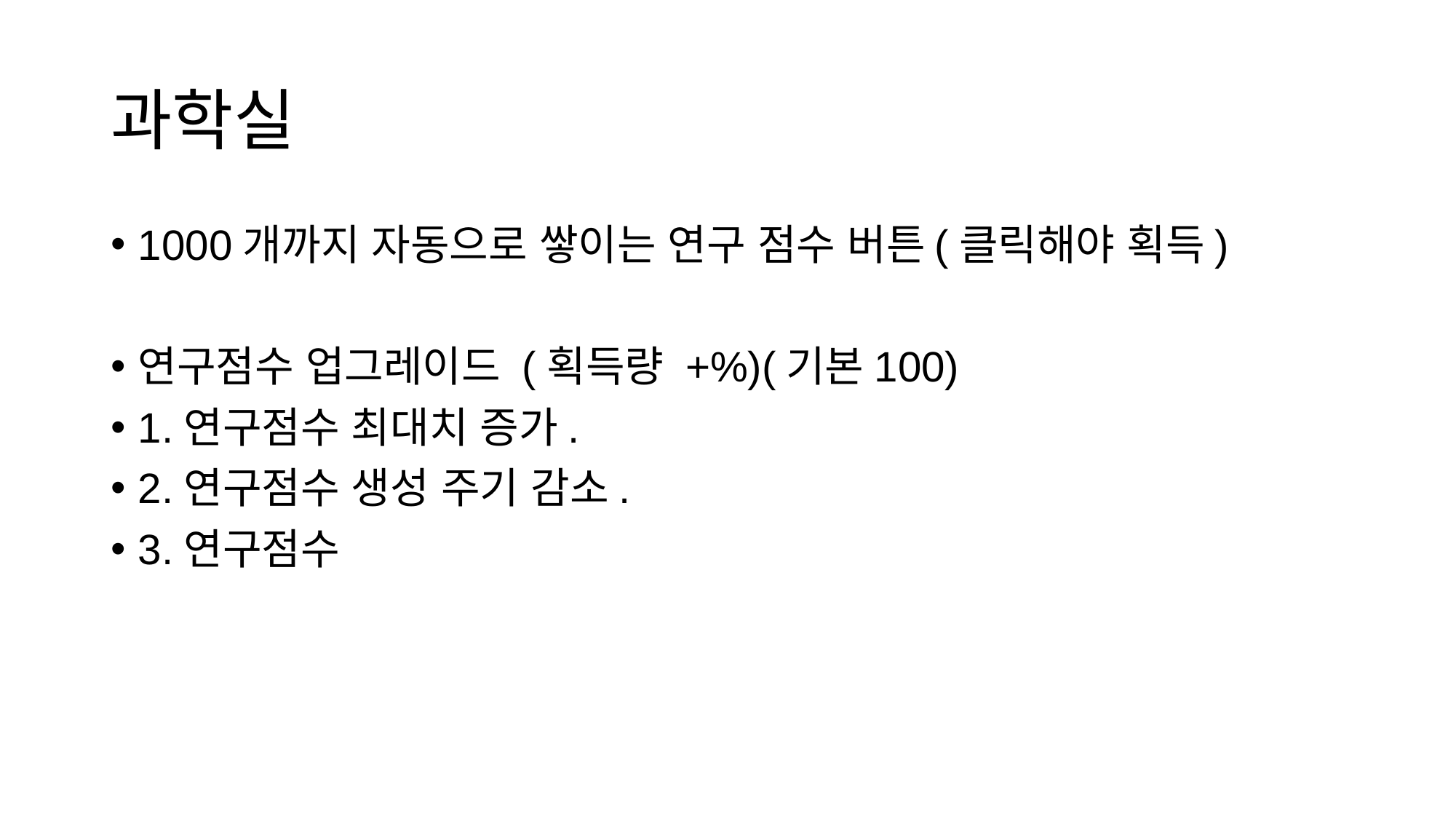

# 과학실
1000개까지 자동으로 쌓이는 연구 점수 버튼(클릭해야 획득)

연구점수 업그레이드 (획득량 +%)(기본100)
1.연구점수 최대치 증가.
2.연구점수 생성 주기 감소.
3.연구점수